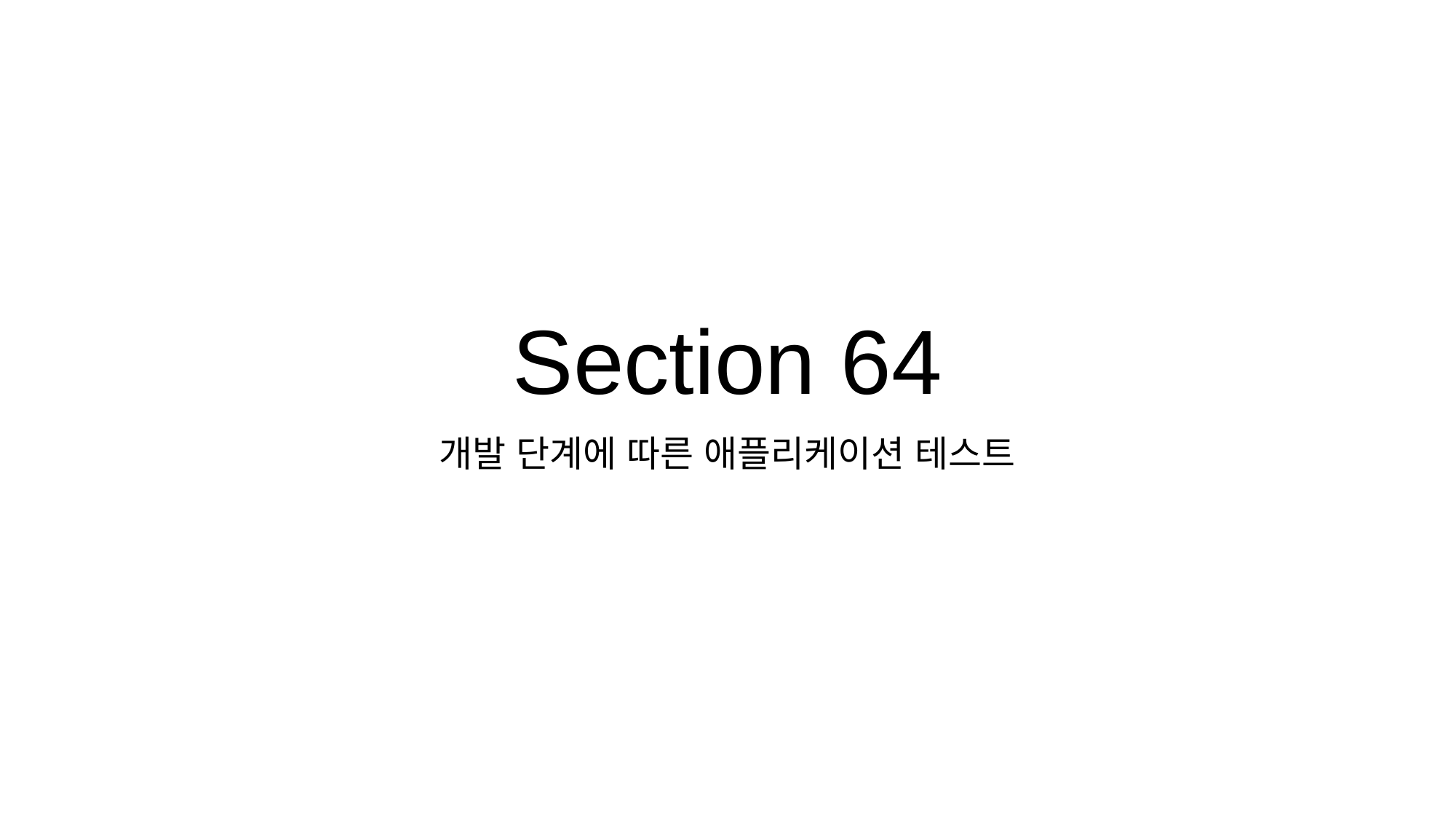

# Section 64
개발 단계에 따른 애플리케이션 테스트